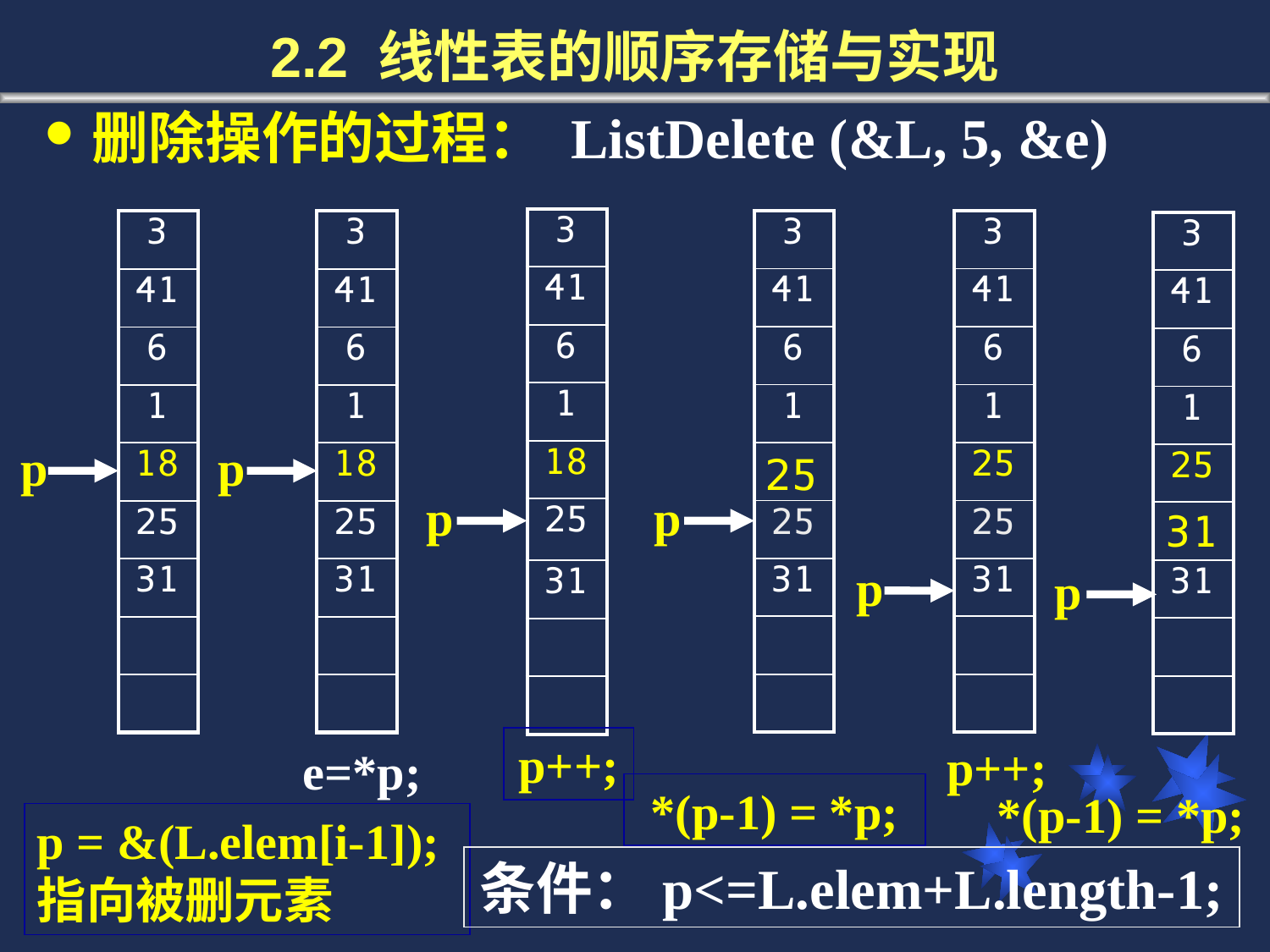

# 2.2 线性表的顺序存储与实现
删除操作的过程： ListDelete (&L, 5, &e)
| 3 |
| --- |
| 41 |
| 6 |
| 1 |
| 18 |
| 25 |
| 31 |
|  |
|  |
| 3 |
| --- |
| 41 |
| 6 |
| 1 |
|  |
| 25 |
| 31 |
|  |
|  |
| 3 |
| --- |
| 41 |
| 6 |
| 1 |
| 25 |
| 25 |
| 31 |
|  |
|  |
| 3 |
| --- |
| 41 |
| 6 |
| 1 |
| 18 |
| 25 |
| 31 |
|  |
|  |
| 3 |
| --- |
| 41 |
| 6 |
| 1 |
| 18 |
| 25 |
| 31 |
|  |
|  |
| 3 |
| --- |
| 41 |
| 6 |
| 1 |
| 25 |
|  |
| 31 |
|  |
|  |
p

p

25
p

p

31
p

p

p++;
p++;
e=*p;
*(p-1) = *p;
*(p-1) = *p;
p = &(L.elem[i-1]);
指向被删元素
条件：p<=L.elem+L.length-1;